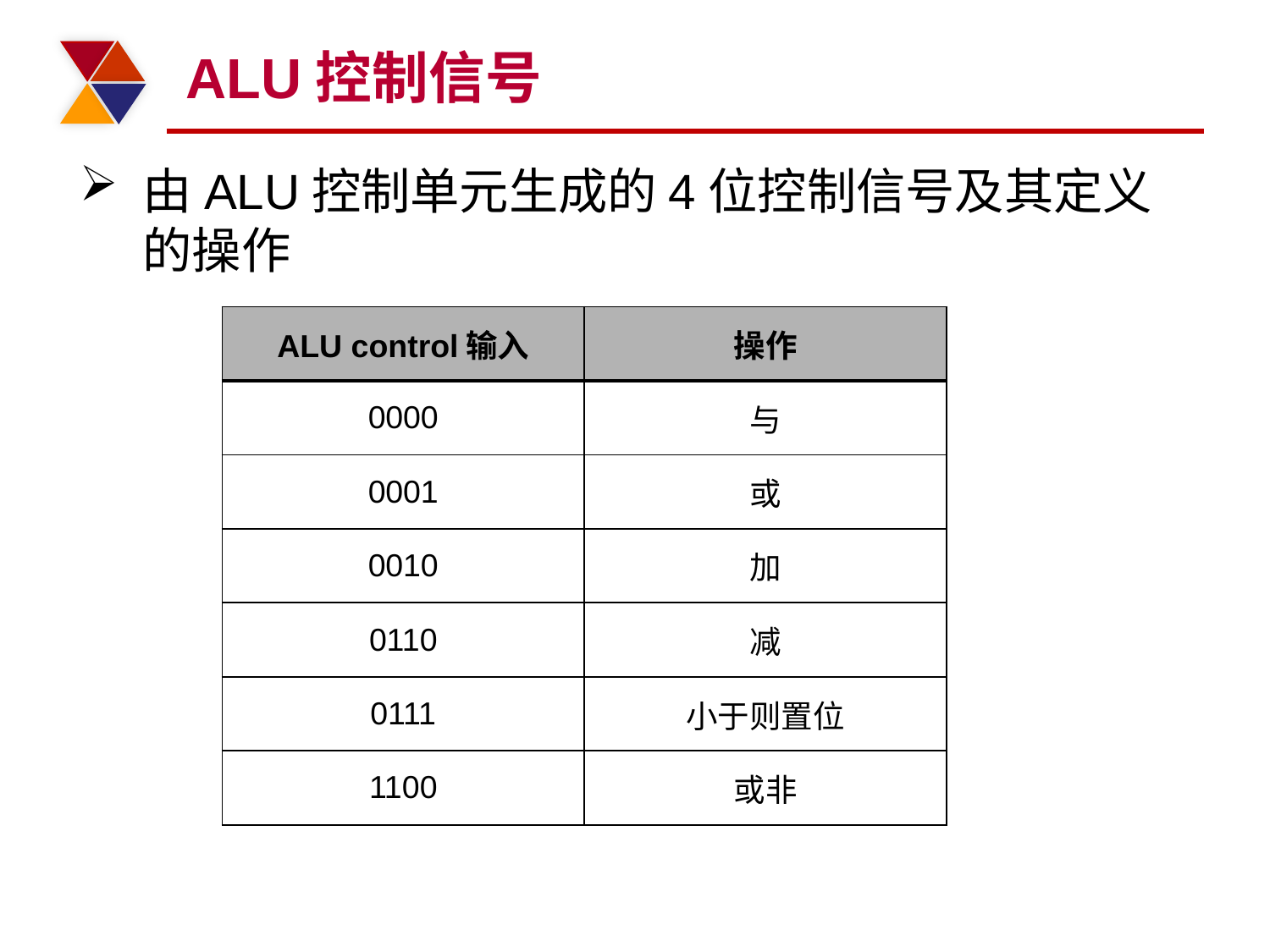

# ALU控制信号
由ALU控制单元生成的4位控制信号及其定义的操作
| ALU control输入 | 操作 |
| --- | --- |
| 0000 | 与 |
| 0001 | 或 |
| 0010 | 加 |
| 0110 | 减 |
| 0111 | 小于则置位 |
| 1100 | 或非 |